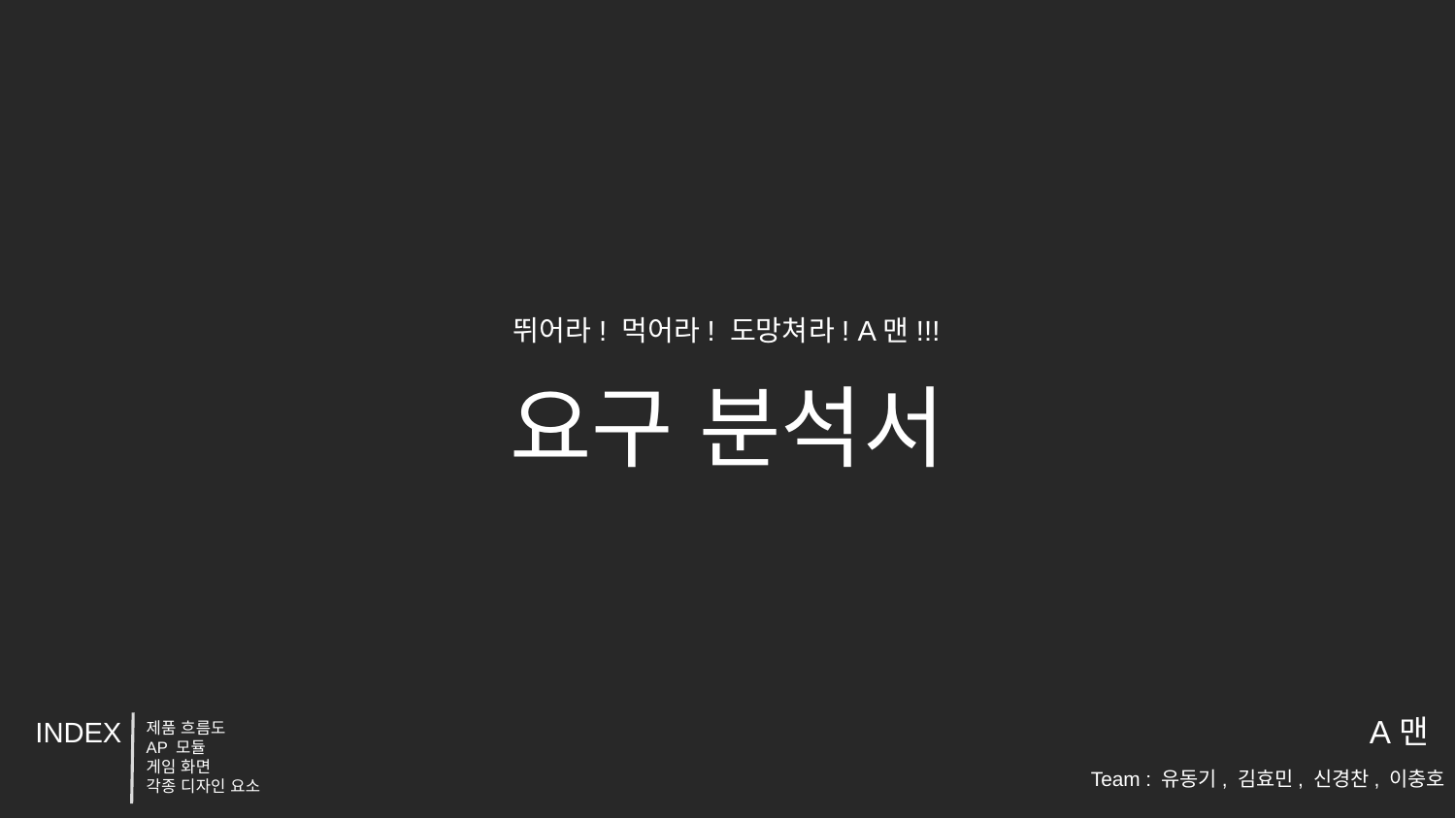

뛰어라! 먹어라! 도망쳐라! A맨!!!
요구 분석서
A맨
INDEX
제품 흐름도
AP 모듈
게임 화면
각종 디자인 요소
Team : 유동기, 김효민, 신경찬, 이충호